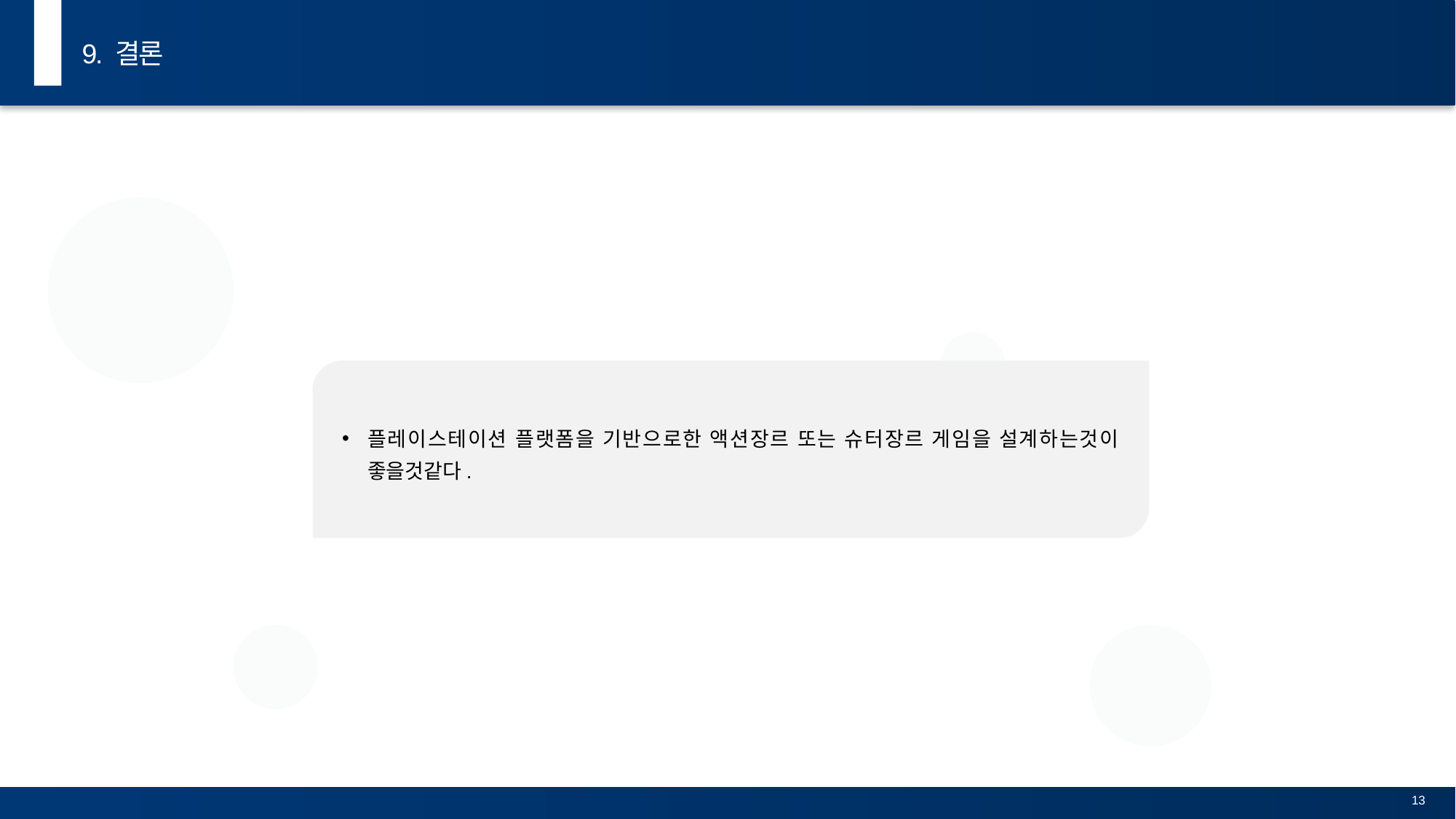

9. 결론

플레이스테이션 플랫폼을 기반으로한 액션장르 또는 슈터장르 게임을 설계하는것이 좋을것같다.